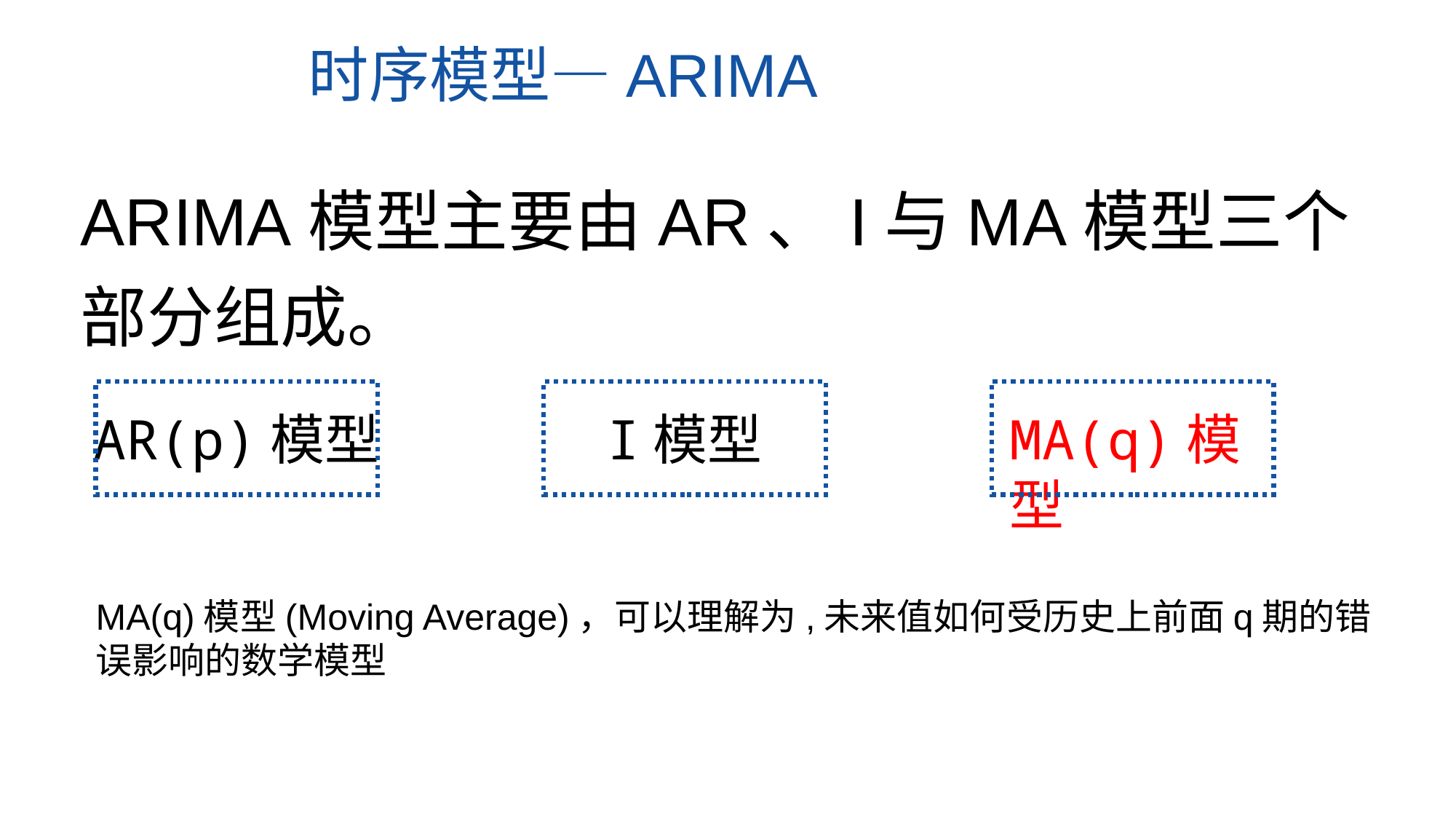

时序模型—ARIMA
ARIMA模型主要由AR、I与MA模型三个部分组成。

MA(q)模型

I模型

AR(p)模型
MA(q)模型(Moving Average)，可以理解为,未来值如何受历史上前面q期的错误影响的数学模型